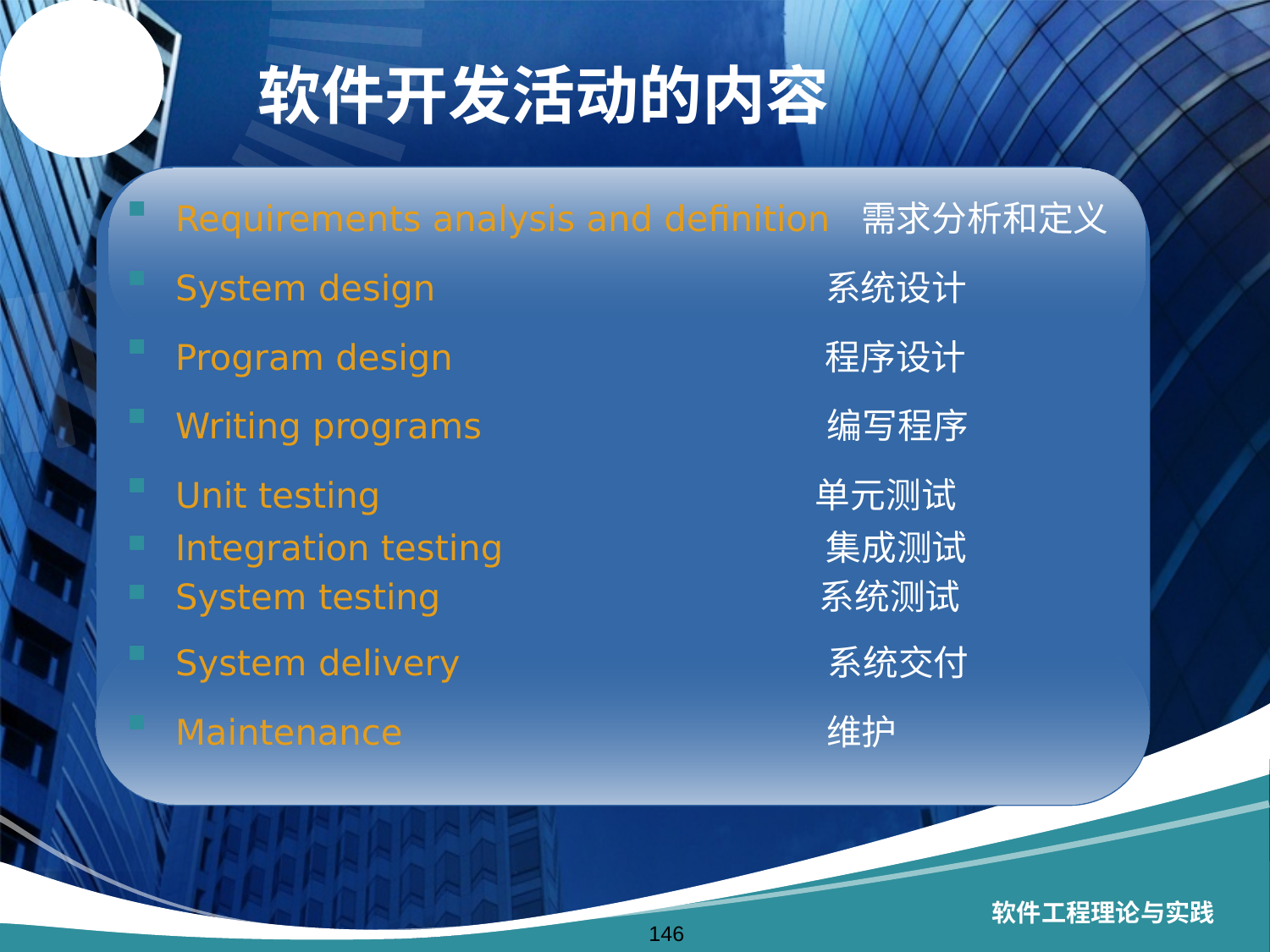

# 软件开发活动的内容

Requirements analysis and definition  需求分析和定义
System design                                  系统设计
Program design                       程序设计
Writing programs                              编写程序
Unit testing                                      单元测试
Integration testing                            集成测试
System testing                                 系统测试
System delivery                                系统交付
Maintenance                                     维护
软件工程理论与实践
146